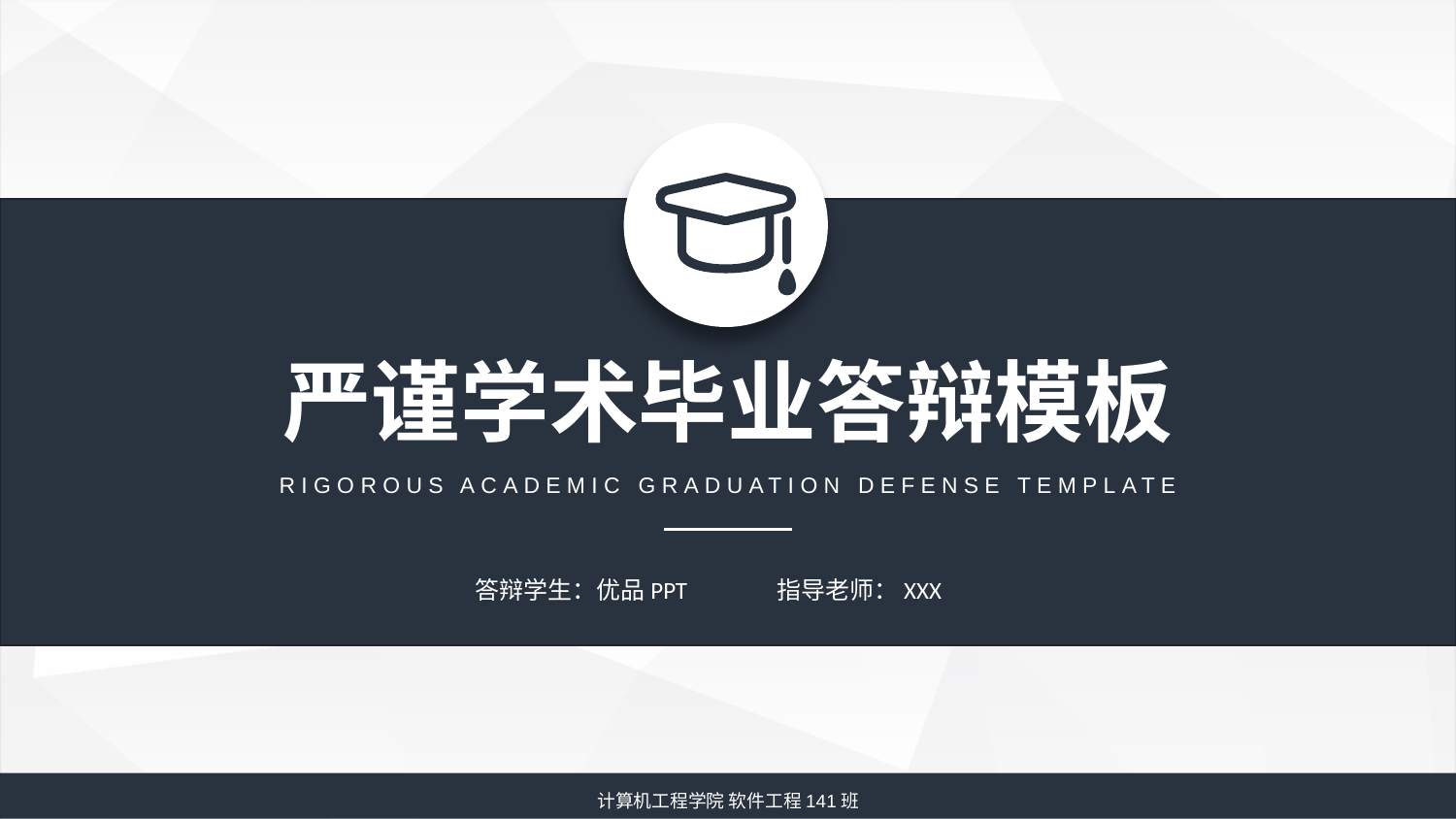

严谨学术毕业答辩模板
RIGOROUS ACADEMIC GRADUATION DEFENSE TEMPLATE
答辩学生：优品PPT
指导老师：XXX
计算机工程学院 软件工程141班